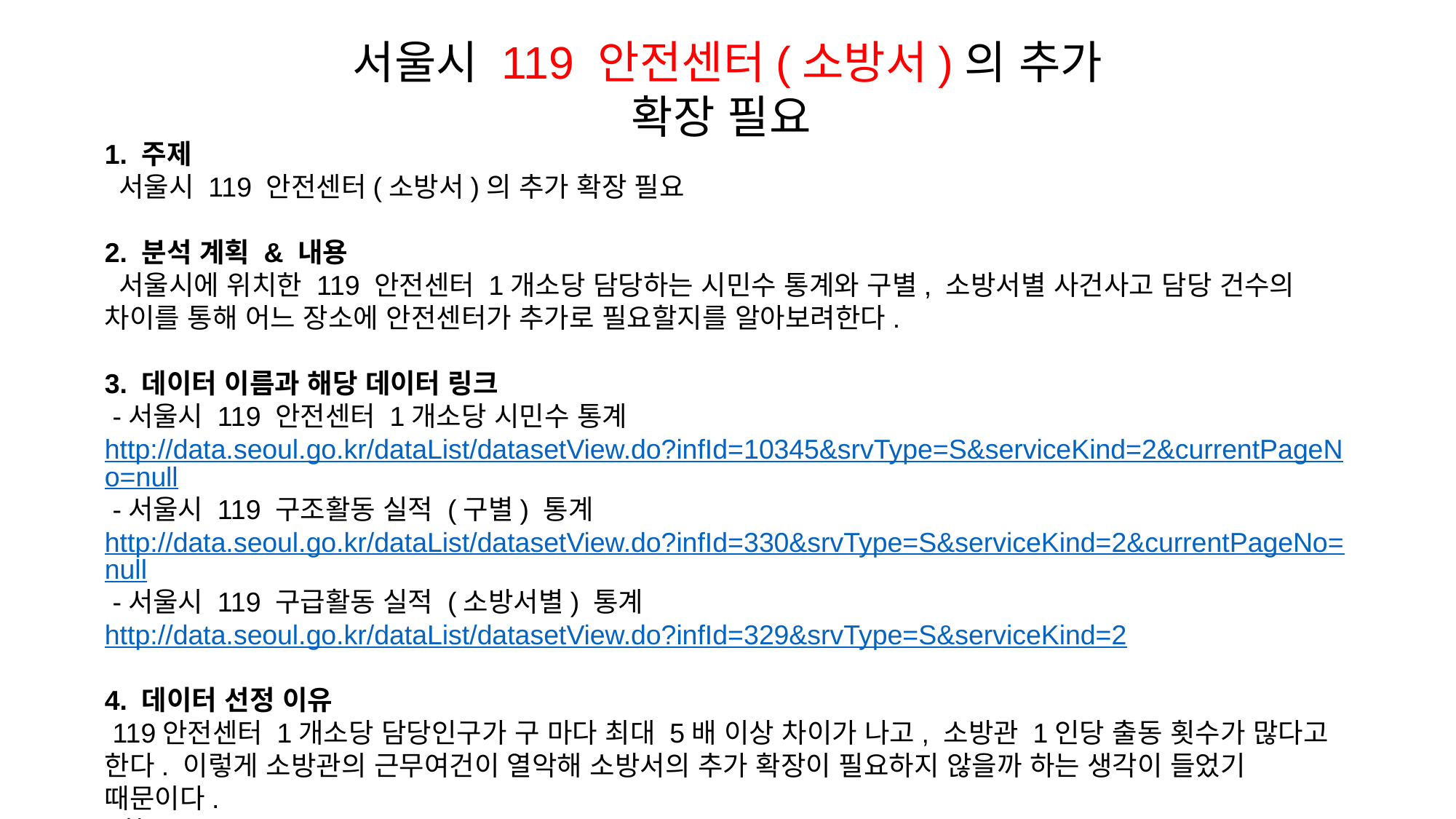

서울시 119 안전센터(소방서)의 추가 확장 필요
1. 주제
 서울시 119 안전센터(소방서)의 추가 확장 필요

2. 분석 계획 & 내용
 서울시에 위치한 119 안전센터 1개소당 담당하는 시민수 통계와 구별, 소방서별 사건사고 담당 건수의 차이를 통해 어느 장소에 안전센터가 추가로 필요할지를 알아보려한다.

3. 데이터 이름과 해당 데이터 링크
 -서울시 119 안전센터 1개소당 시민수 통계
http://data.seoul.go.kr/dataList/datasetView.do?infId=10345&srvType=S&serviceKind=2&currentPageNo=null
 -서울시 119 구조활동 실적 (구별) 통계http://data.seoul.go.kr/dataList/datasetView.do?infId=330&srvType=S&serviceKind=2&currentPageNo=null
 -서울시 119 구급활동 실적 (소방서별) 통계
http://data.seoul.go.kr/dataList/datasetView.do?infId=329&srvType=S&serviceKind=2

4. 데이터 선정 이유
 119안전센터 1개소당 담당인구가 구 마다 최대 5배 이상 차이가 나고, 소방관 1인당 출동 횟수가 많다고 한다. 이렇게 소방관의 근무여건이 열악해 소방서의 추가 확장이 필요하지 않을까 하는 생각이 들었기 때문이다.
(참고 : https://news.khan.co.kr/kh_news/khan_art_view.html?artid=201410121554441)